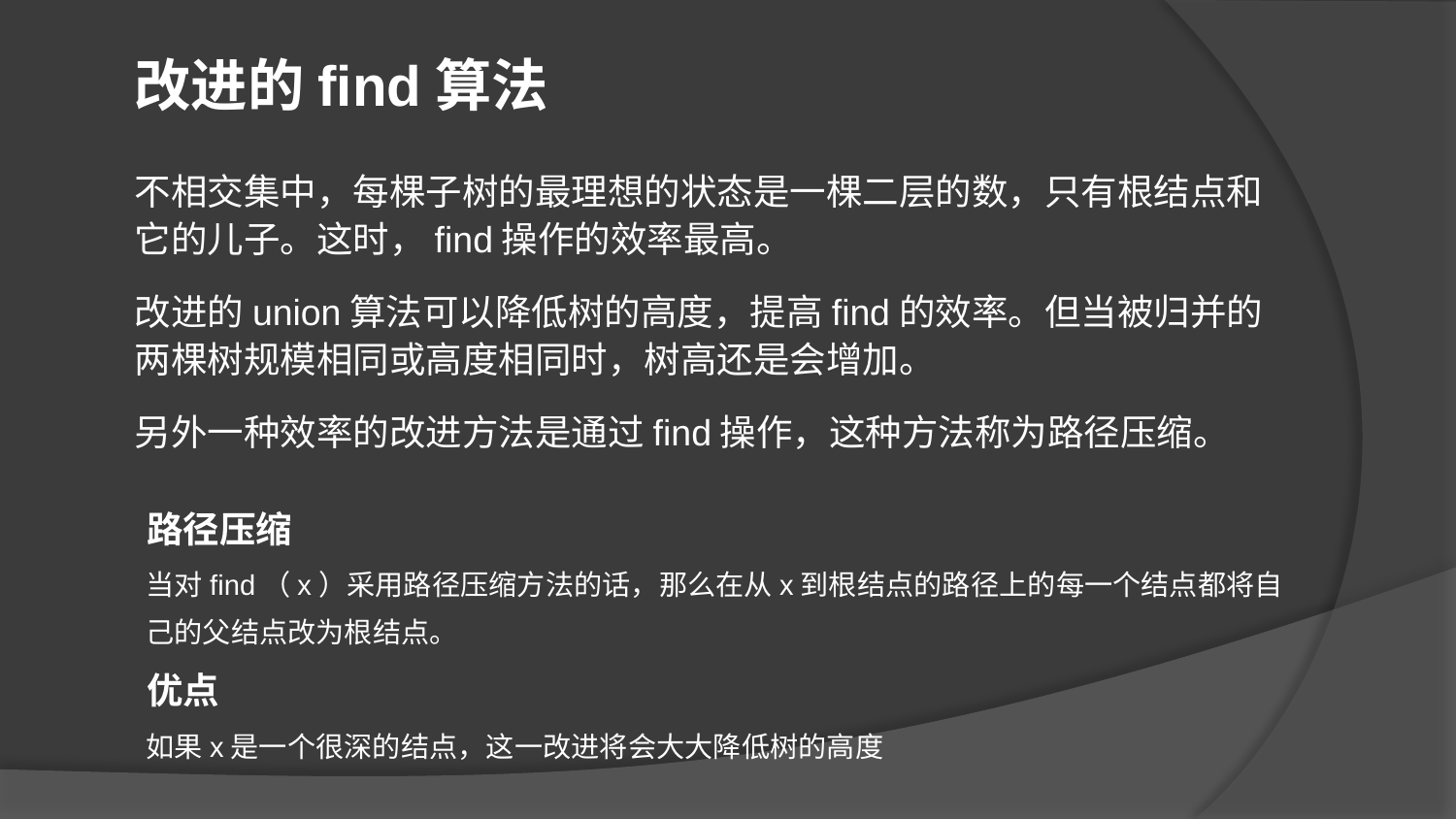

改进的find算法
不相交集中，每棵子树的最理想的状态是一棵二层的数，只有根结点和它的儿子。这时，find操作的效率最高。
改进的union算法可以降低树的高度，提高find的效率。但当被归并的两棵树规模相同或高度相同时，树高还是会增加。
另外一种效率的改进方法是通过find操作，这种方法称为路径压缩。
路径压缩
当对find（x）采用路径压缩方法的话，那么在从x到根结点的路径上的每一个结点都将自己的父结点改为根结点。
优点
如果x是一个很深的结点，这一改进将会大大降低树的高度